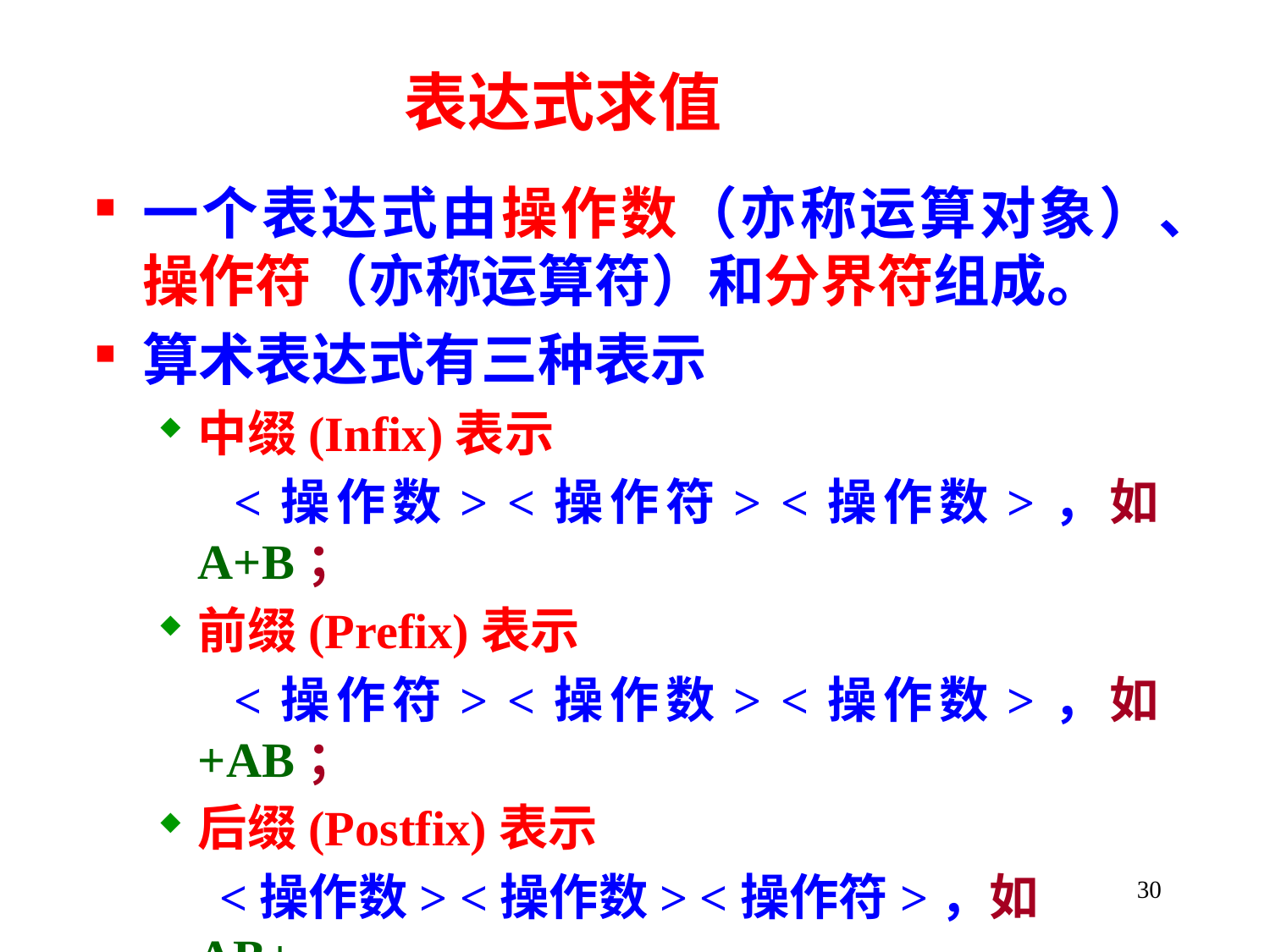

# 表达式求值
一个表达式由操作数（亦称运算对象）、操作符（亦称运算符）和分界符组成。
算术表达式有三种表示
中缀(Infix)表示
    <操作数> <操作符> <操作数>，如 A+B；
前缀(Prefix)表示
    <操作符> <操作数> <操作数>，如 +AB；
后缀(Postfix)表示
     <操作数> <操作数> <操作符>，如 AB+。
30